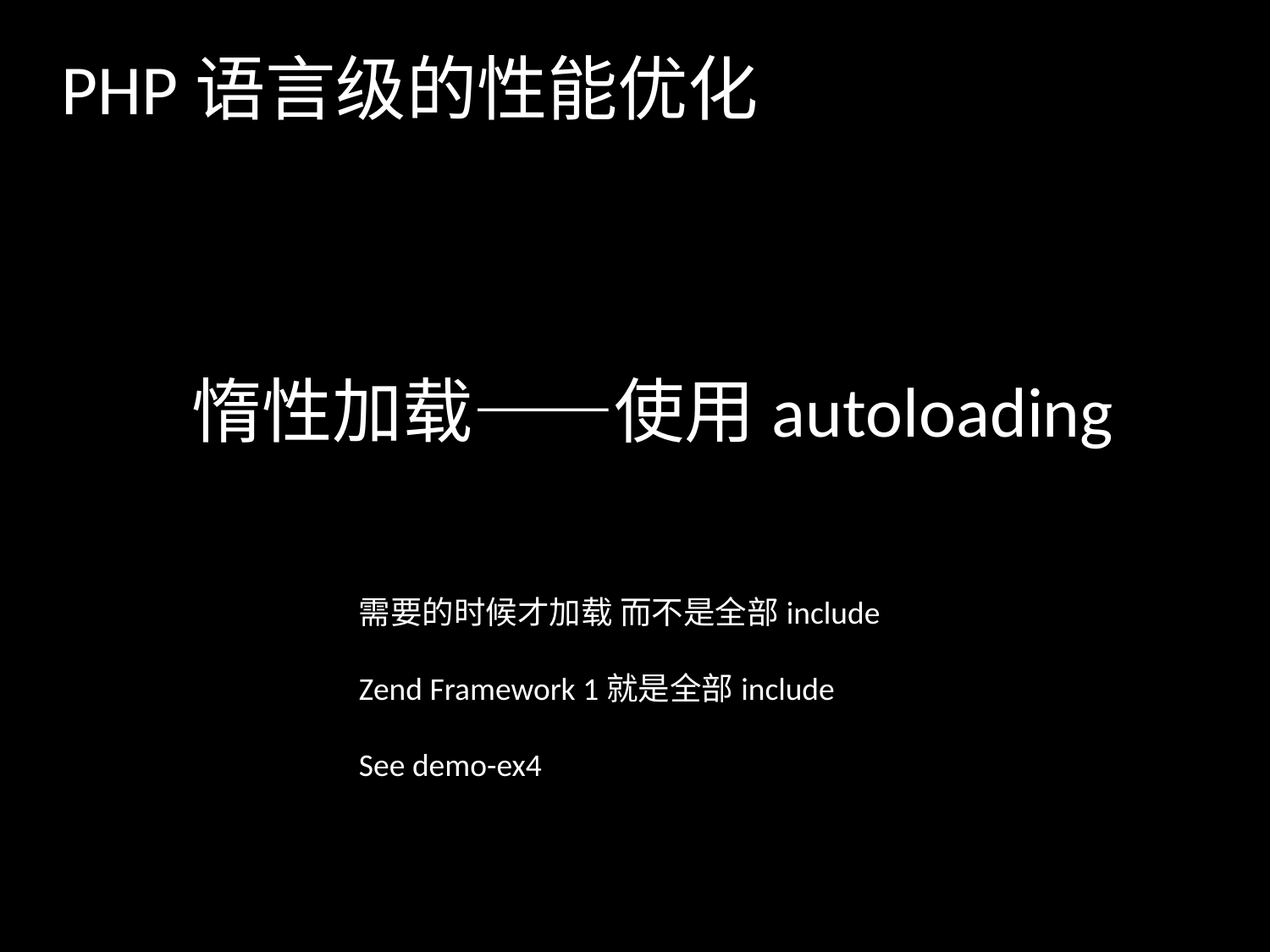

PHP语言级的性能优化
惰性加载——使用autoloading
需要的时候才加载 而不是全部include

Zend Framework 1就是全部include

See demo-ex4